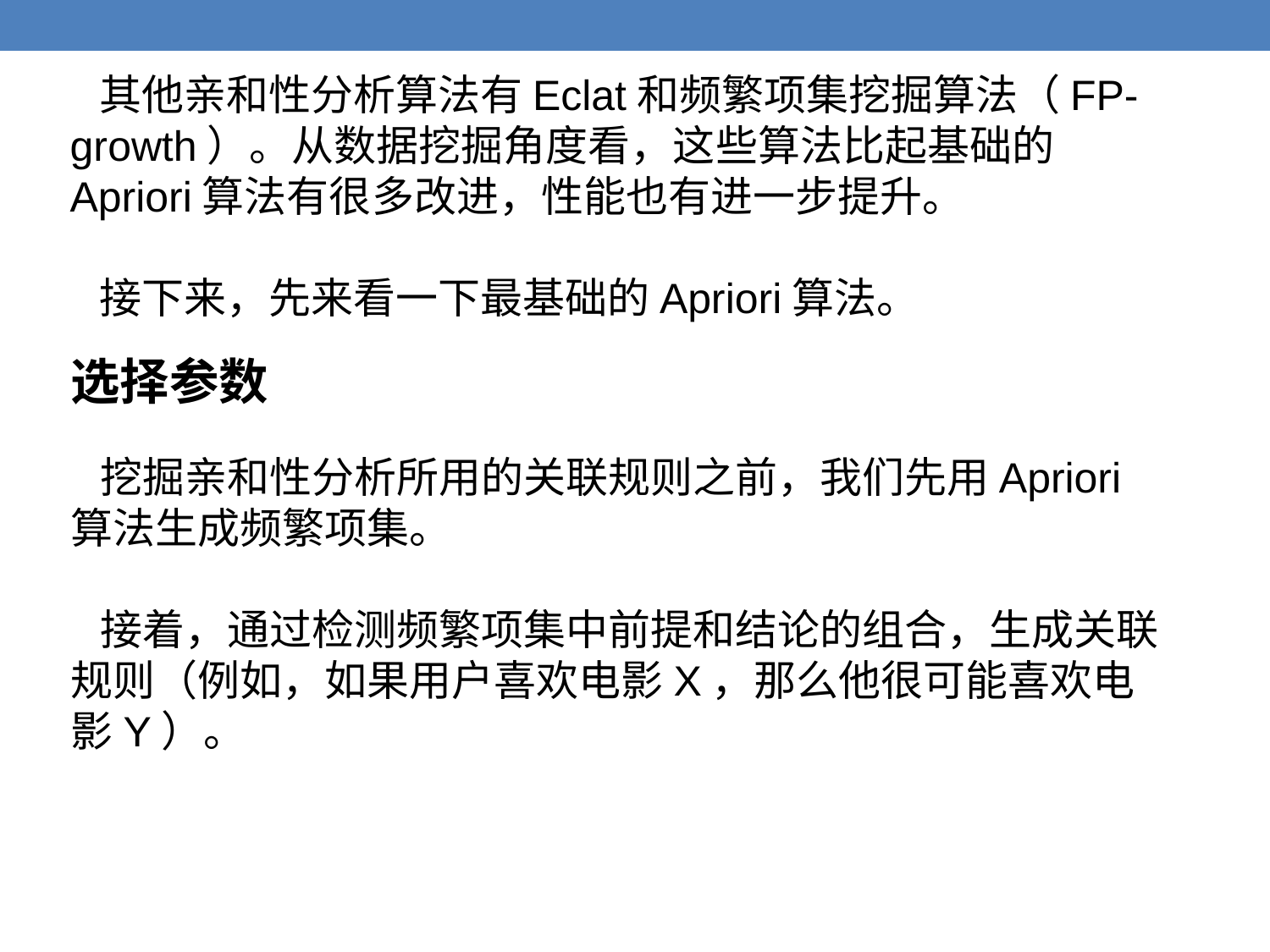

其他亲和性分析算法有Eclat和频繁项集挖掘算法（FP-growth）。从数据挖掘角度看，这些算法比起基础的Apriori算法有很多改进，性能也有进一步提升。

  接下来，先来看一下最基础的Apriori算法。
选择参数
  挖掘亲和性分析所用的关联规则之前，我们先用Apriori算法生成频繁项集。

  接着，通过检测频繁项集中前提和结论的组合，生成关联规则（例如，如果用户喜欢电影X，那么他很可能喜欢电影Y）。